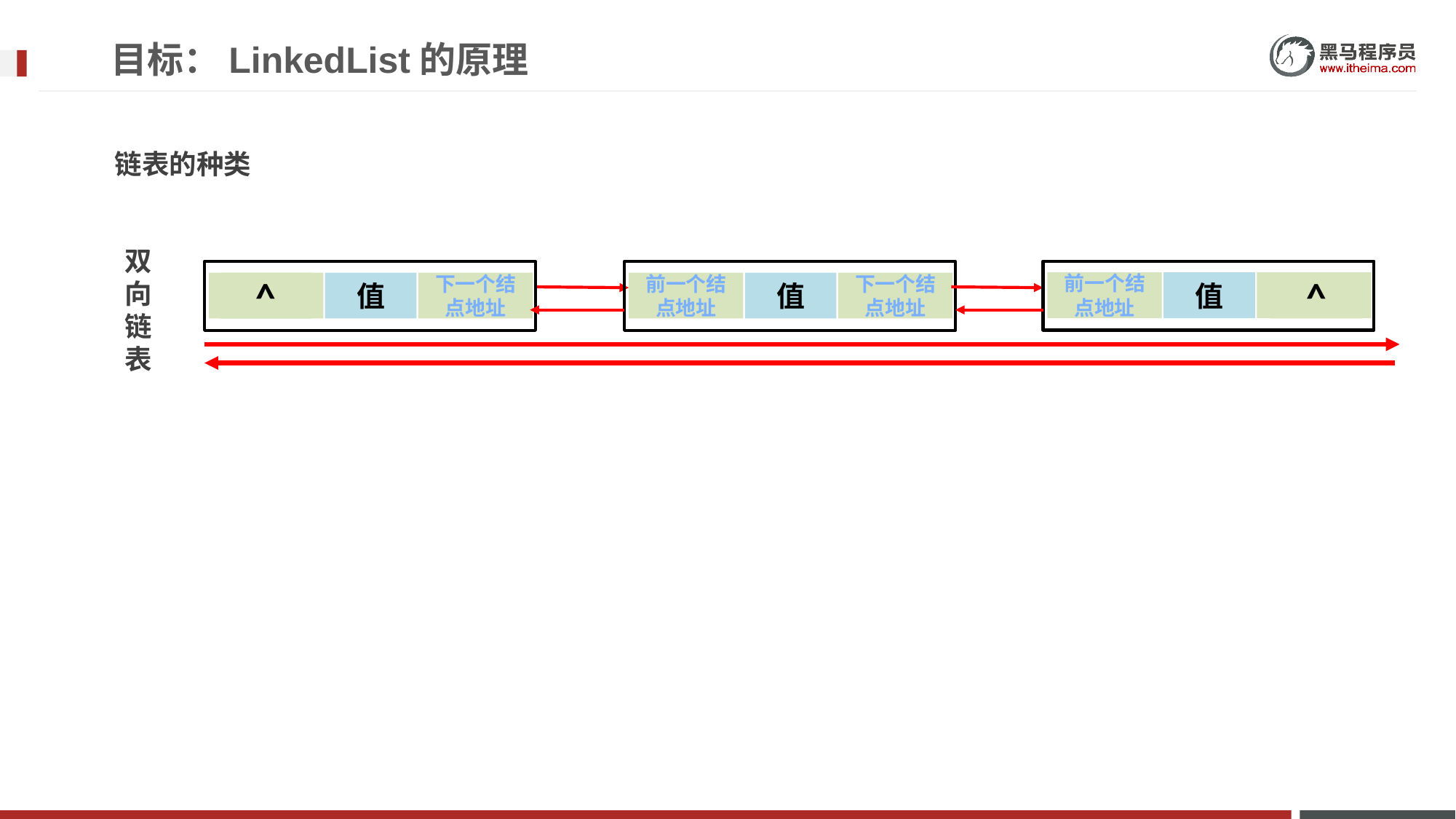

目标：LinkedList的原理
链表的种类
双
向
链
表

前一个结点地址
值

^

^
值
下一个结点地址

前一个结点地址
值
下一个结点地址